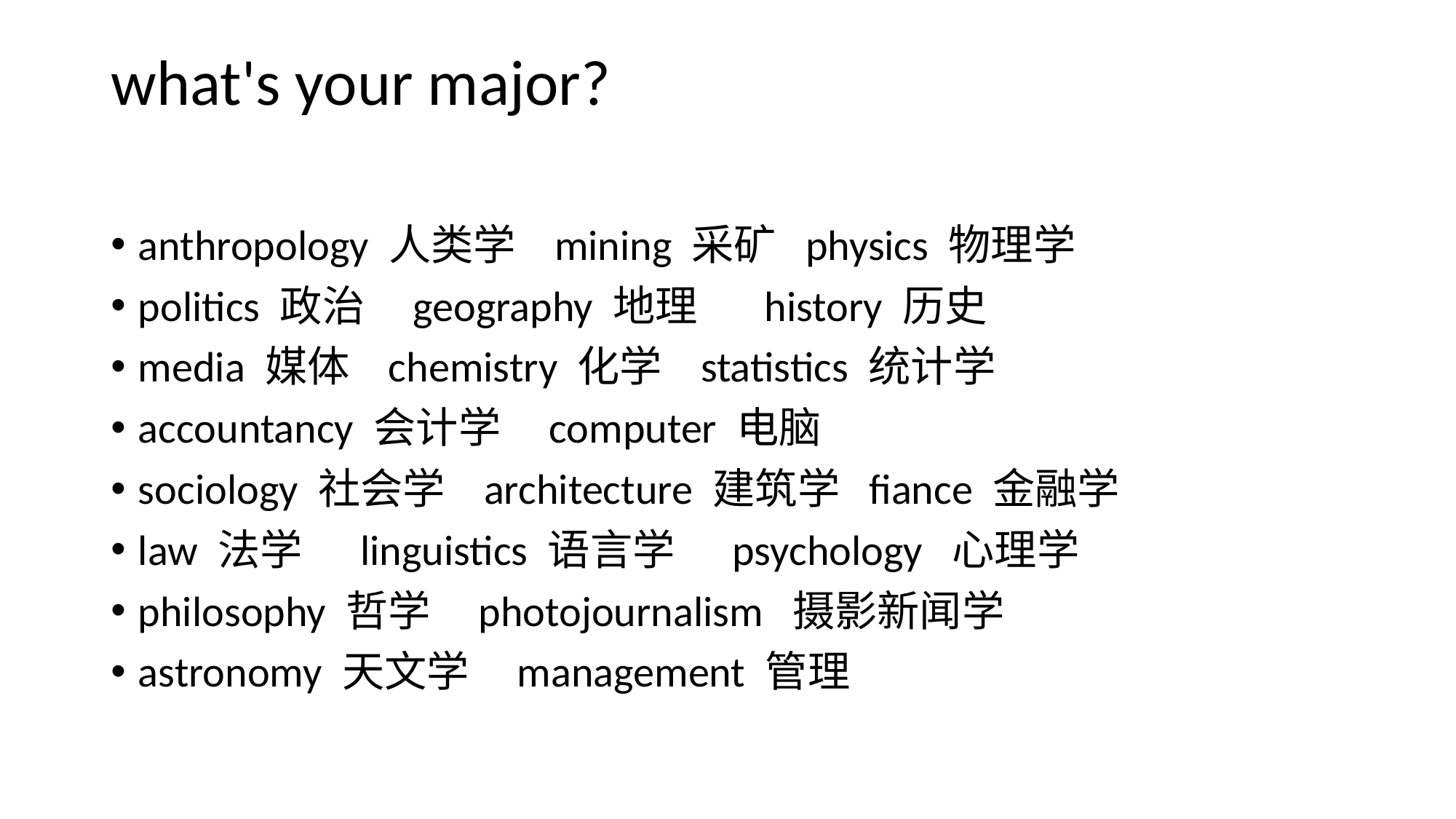

# what's your major?
anthropology 人类学   mining 采矿  physics 物理学
politics 政治    geography 地理      history 历史
media 媒体   chemistry 化学   statistics 统计学
accountancy 会计学    computer 电脑
sociology 社会学   architecture 建筑学  fiance 金融学
law 法学     linguistics 语言学     psychology  心理学
philosophy 哲学    photojournalism  摄影新闻学
astronomy 天文学    management 管理